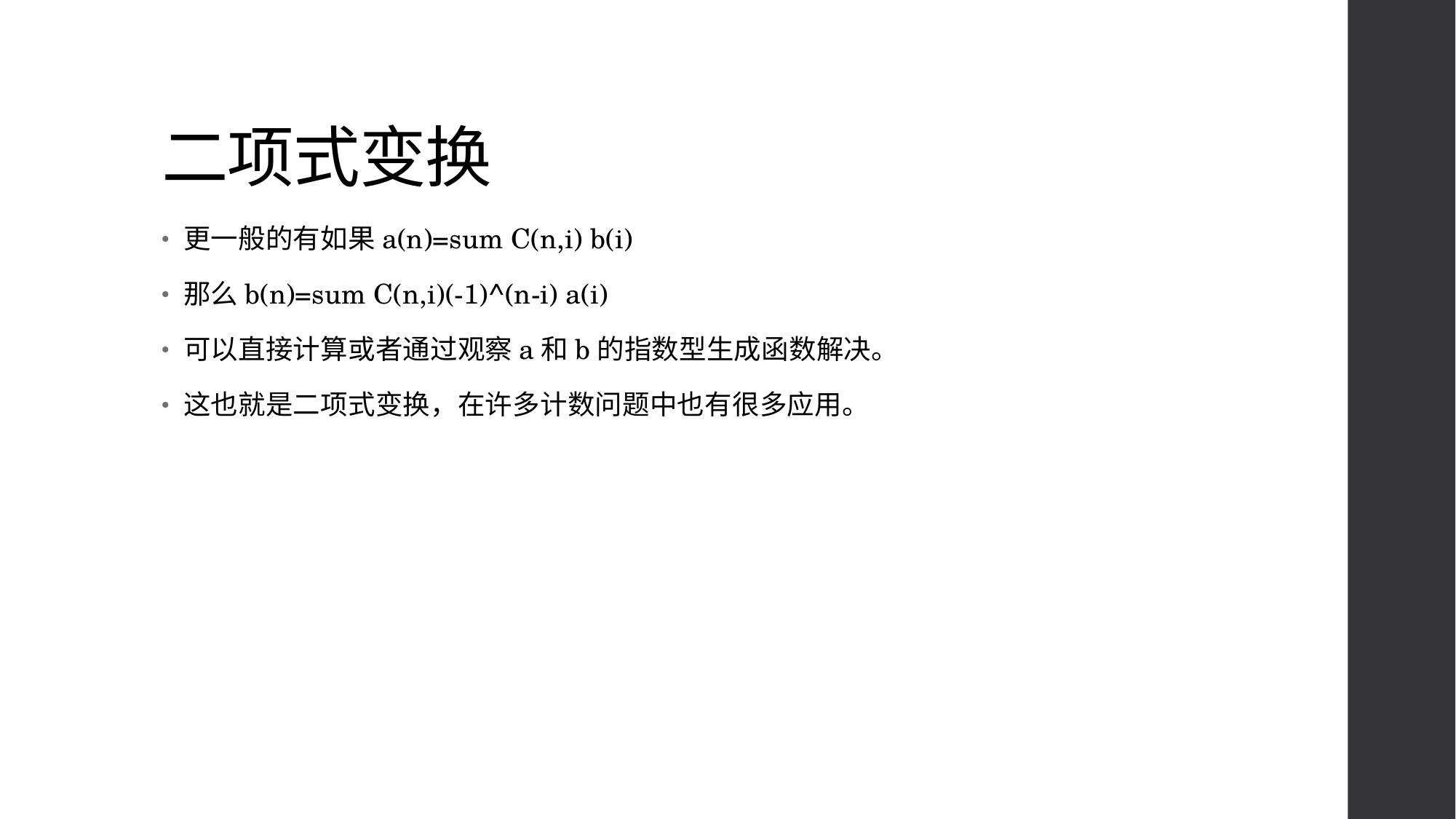

# 二项式变换
更一般的有如果a(n)=sum C(n,i) b(i)
那么b(n)=sum C(n,i)(-1)^(n-i) a(i)
可以直接计算或者通过观察a和b的指数型生成函数解决。
这也就是二项式变换，在许多计数问题中也有很多应用。